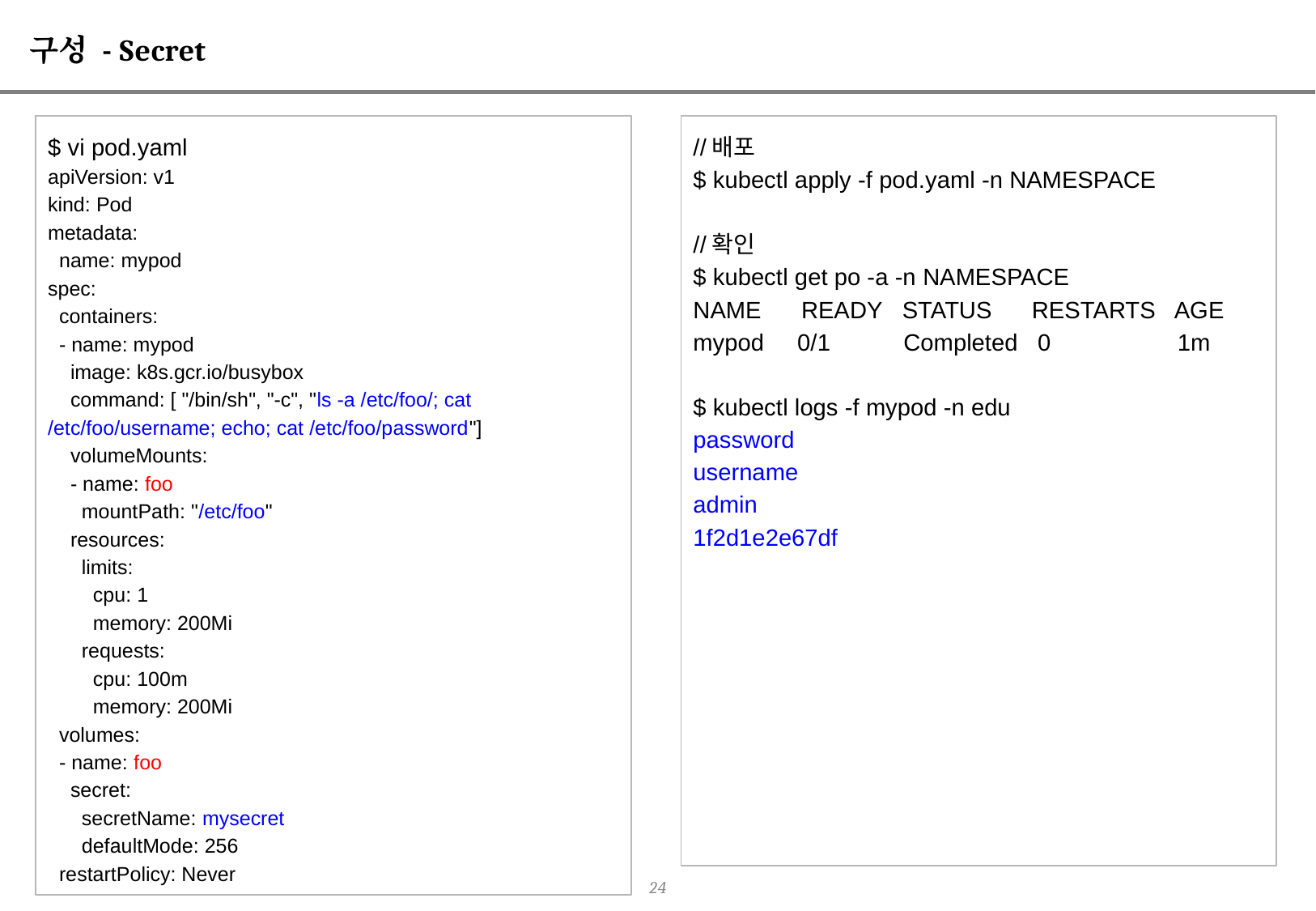

# 구성 - Secret
$ vi pod.yaml
apiVersion: v1
kind: Pod
metadata:
  name: mypod
spec:
  containers:
  - name: mypod
    image: k8s.gcr.io/busybox
    command: [ "/bin/sh", "-c", "ls -a /etc/foo/; cat /etc/foo/username; echo; cat /etc/foo/password"]
    volumeMounts:
    - name: foo
      mountPath: "/etc/foo"
    resources:
      limits:
        cpu: 1
        memory: 200Mi
      requests:
        cpu: 100m
        memory: 200Mi
  volumes:
  - name: foo
    secret:
      secretName: mysecret
      defaultMode: 256
  restartPolicy: Never
//배포
$ kubectl apply -f pod.yaml -n NAMESPACE

//확인
$ kubectl get po -a -n NAMESPACE
NAME      READY   STATUS      RESTARTS   AGE
mypod     0/1           Completed   0                   1m

$ kubectl logs -f mypod -n edu
password
username
admin
1f2d1e2e67df